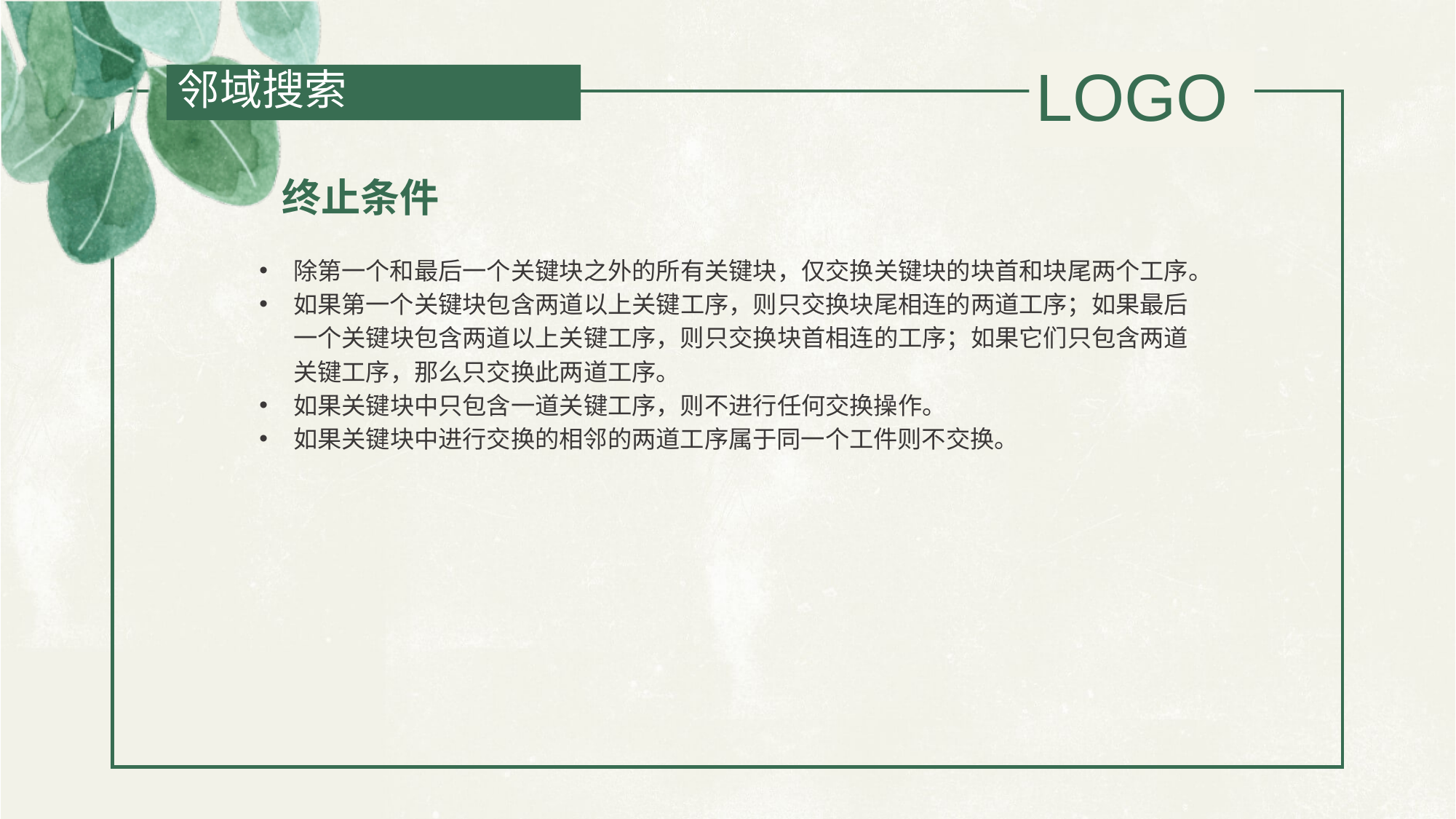

邻域搜索

终止条件
除第一个和最后一个关键块之外的所有关键块，仅交换关键块的块首和块尾两个工序。
如果第一个关键块包含两道以上关键工序，则只交换块尾相连的两道工序；如果最后一个关键块包含两道以上关键工序，则只交换块首相连的工序；如果它们只包含两道关键工序，那么只交换此两道工序。
如果关键块中只包含一道关键工序，则不进行任何交换操作。
如果关键块中进行交换的相邻的两道工序属于同一个工件则不交换。